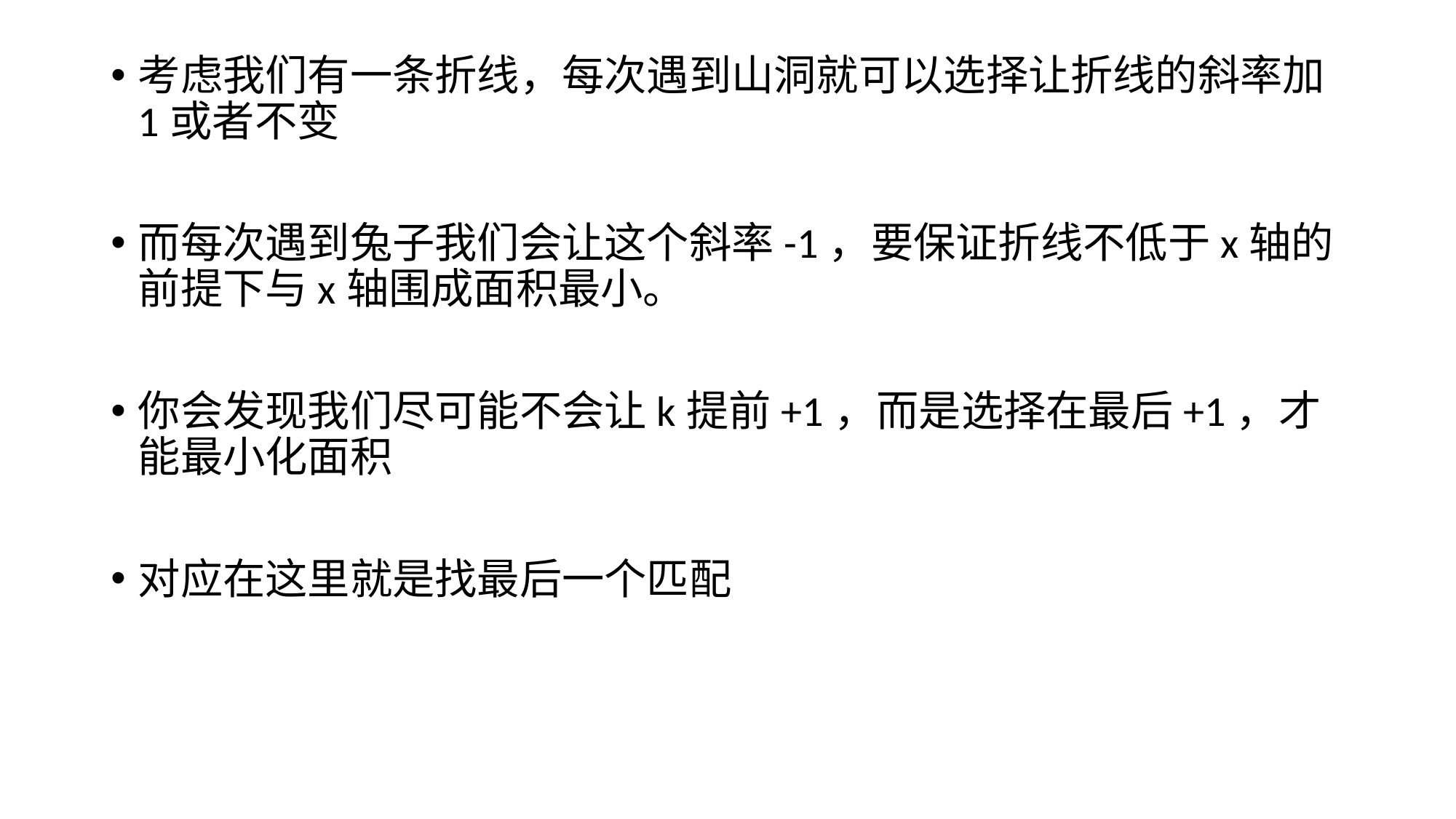

考虑我们有一条折线，每次遇到山洞就可以选择让折线的斜率加1或者不变

而每次遇到兔子我们会让这个斜率-1，要保证折线不低于x轴的前提下与x轴围成面积最小。

你会发现我们尽可能不会让k提前+1，而是选择在最后+1，才能最小化面积

对应在这里就是找最后一个匹配